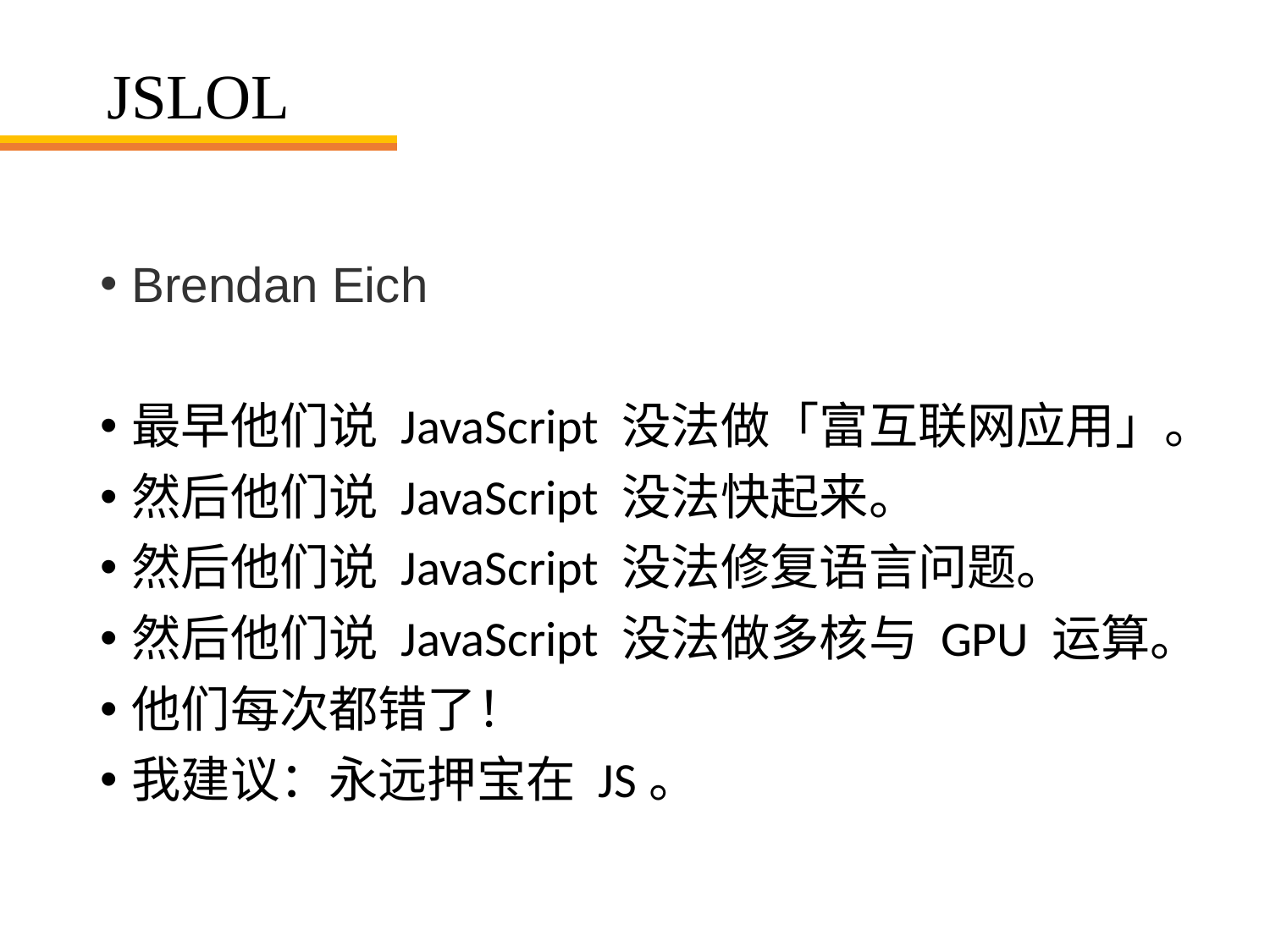

# JSLOL
Brendan Eich

最早他们说 JavaScript 没法做「富互联网应用」。
然后他们说 JavaScript 没法快起来。
然后他们说 JavaScript 没法修复语言问题。
然后他们说 JavaScript 没法做多核与 GPU 运算。
他们每次都错了！
我建议：永远押宝在 JS。